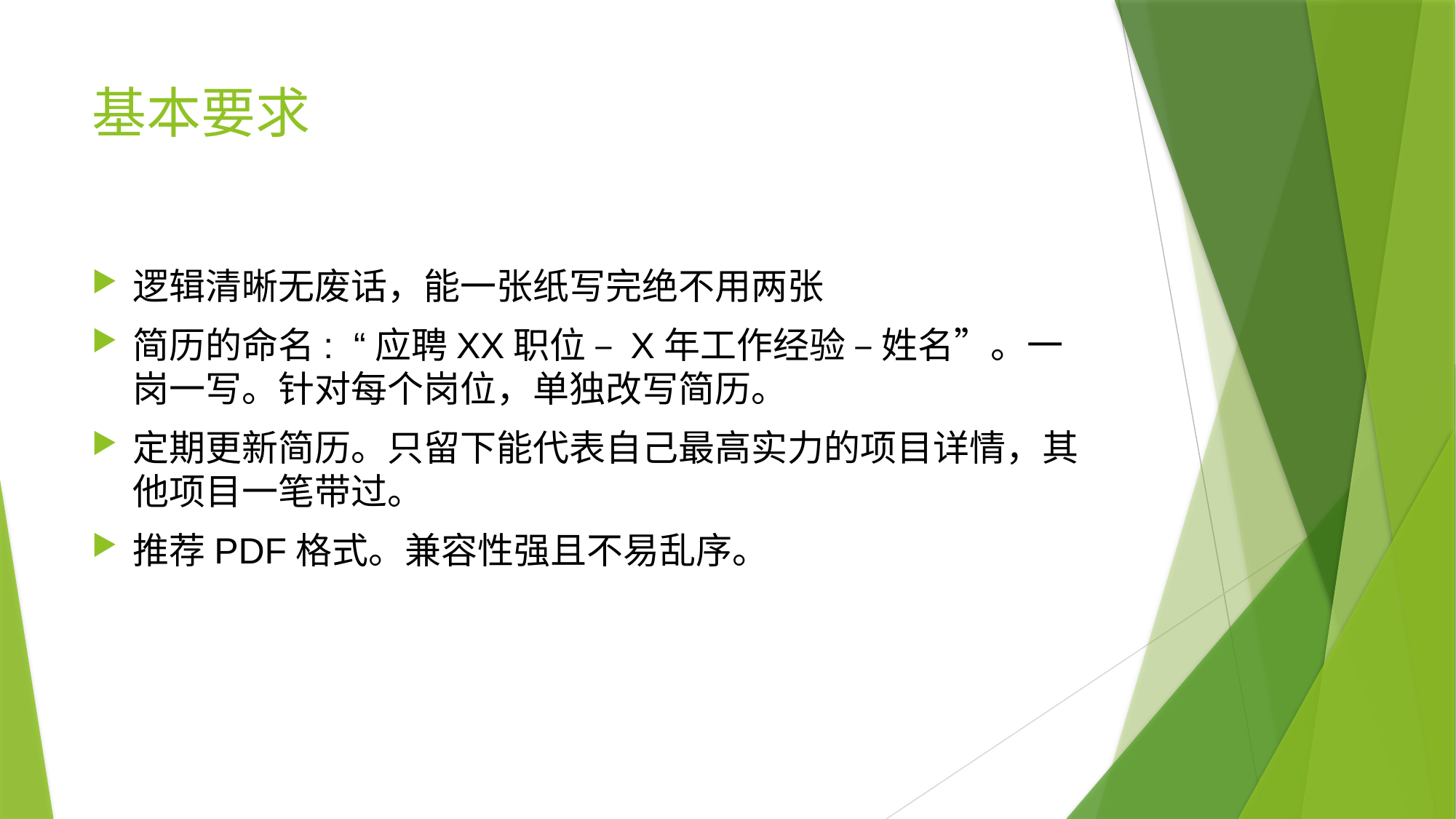

# 基本要求
逻辑清晰无废话，能一张纸写完绝不用两张
简历的命名:  “应聘XX职位 – X年工作经验 – 姓名”。一岗一写。针对每个岗位，单独改写简历。
定期更新简历。只留下能代表自己最高实力的项目详情，其他项目一笔带过。
推荐PDF格式。兼容性强且不易乱序。